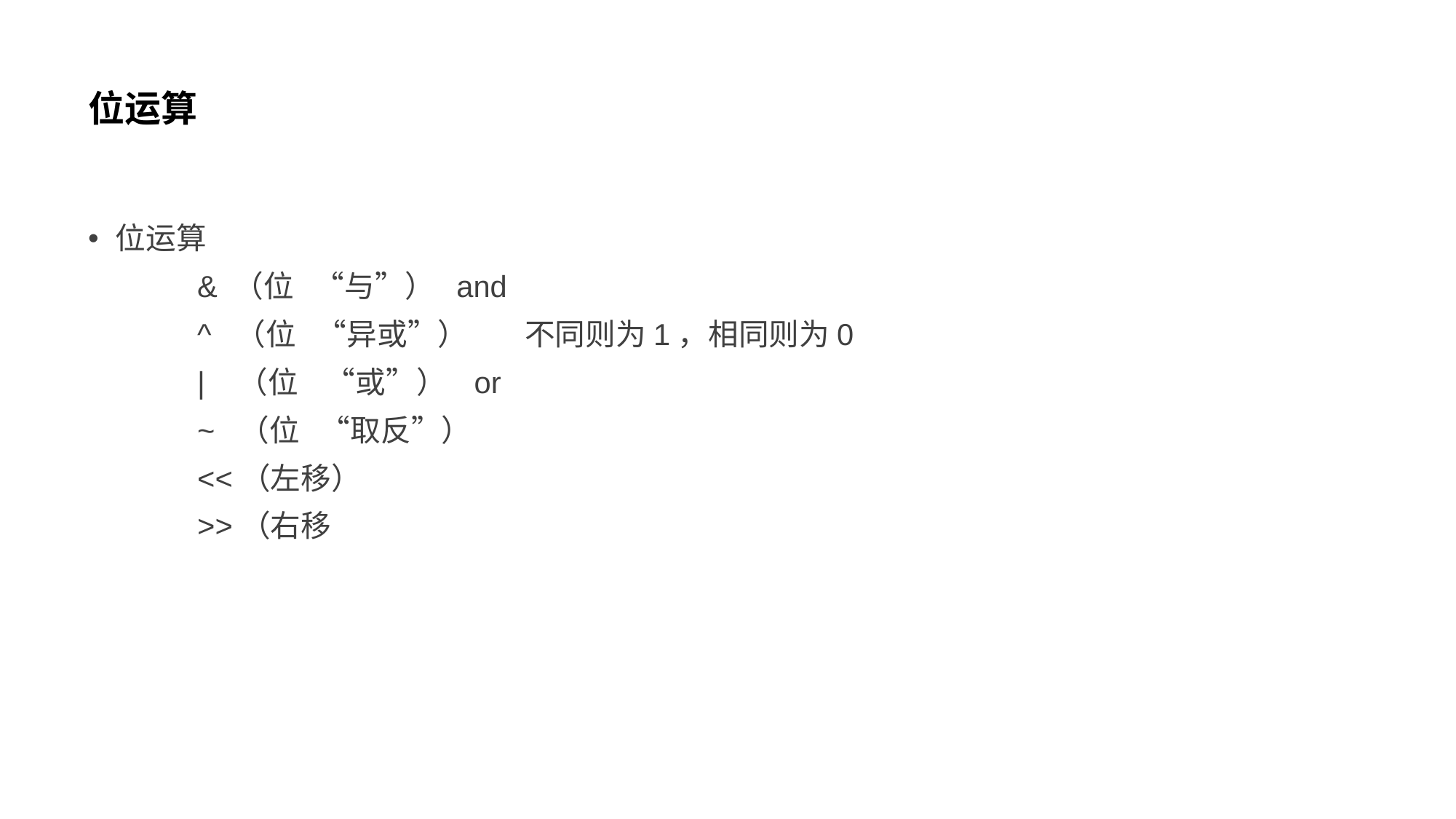

# 位运算
位运算
	& （位   “与”）  and
      	^  （位   “异或”）	不同则为1，相同则为0
   	|   （位    “或”）   or
      	~  （位   “取反”）
	<<（左移）
      	>>（右移